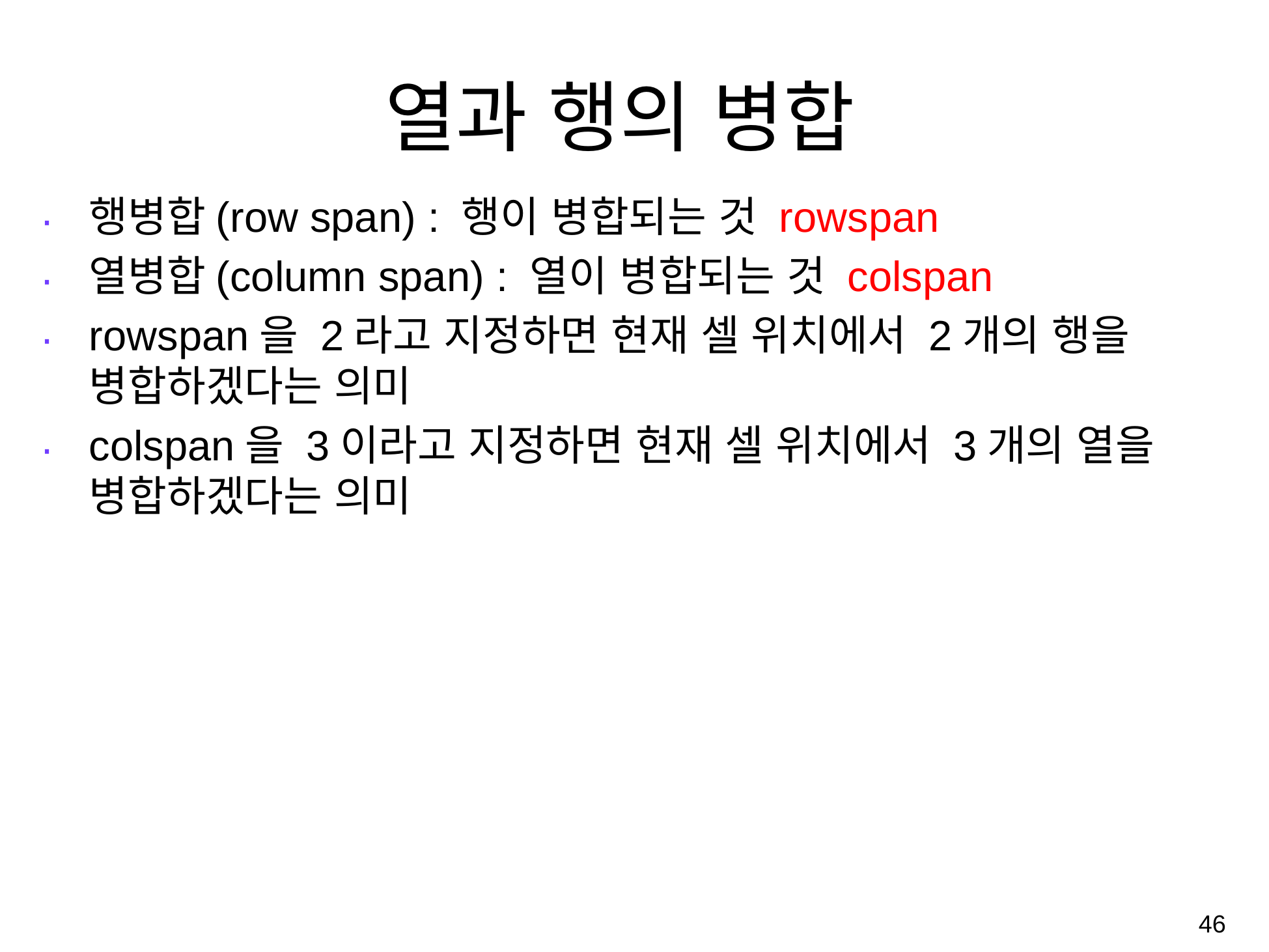

# 열과 행의 병합
행병합(row span) : 행이 병합되는 것 rowspan
열병합(column span) : 열이 병합되는 것 colspan
rowspan을 2라고 지정하면 현재 셀 위치에서 2개의 행을 병합하겠다는 의미
colspan을 3이라고 지정하면 현재 셀 위치에서 3개의 열을 병합하겠다는 의미
46